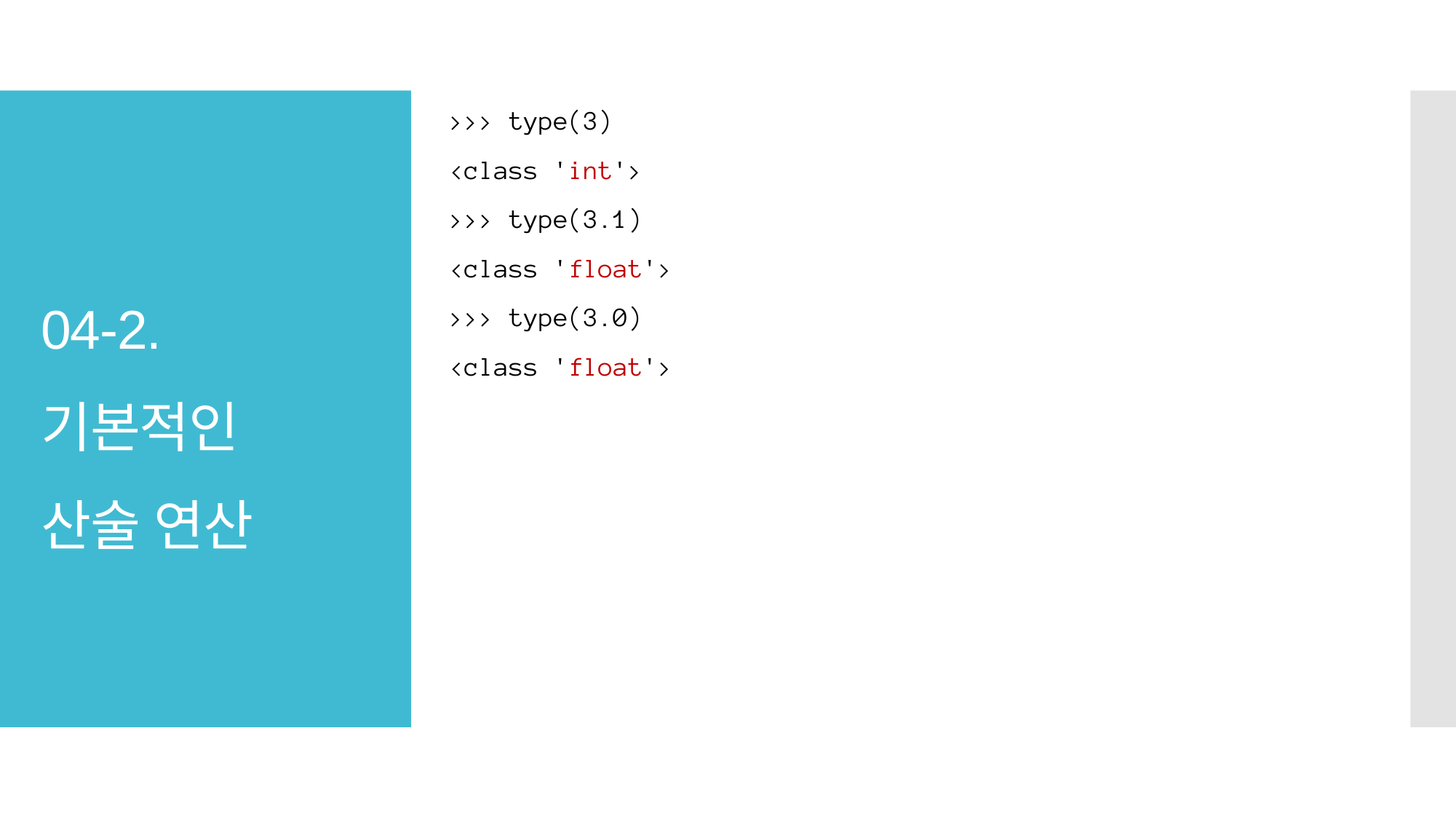

>>> type(3)
<class 'int'>
>>> type(3.1)
<class 'float'>
>>> type(3.0)
<class 'float'>
# 04-2. 기본적인 산술 연산